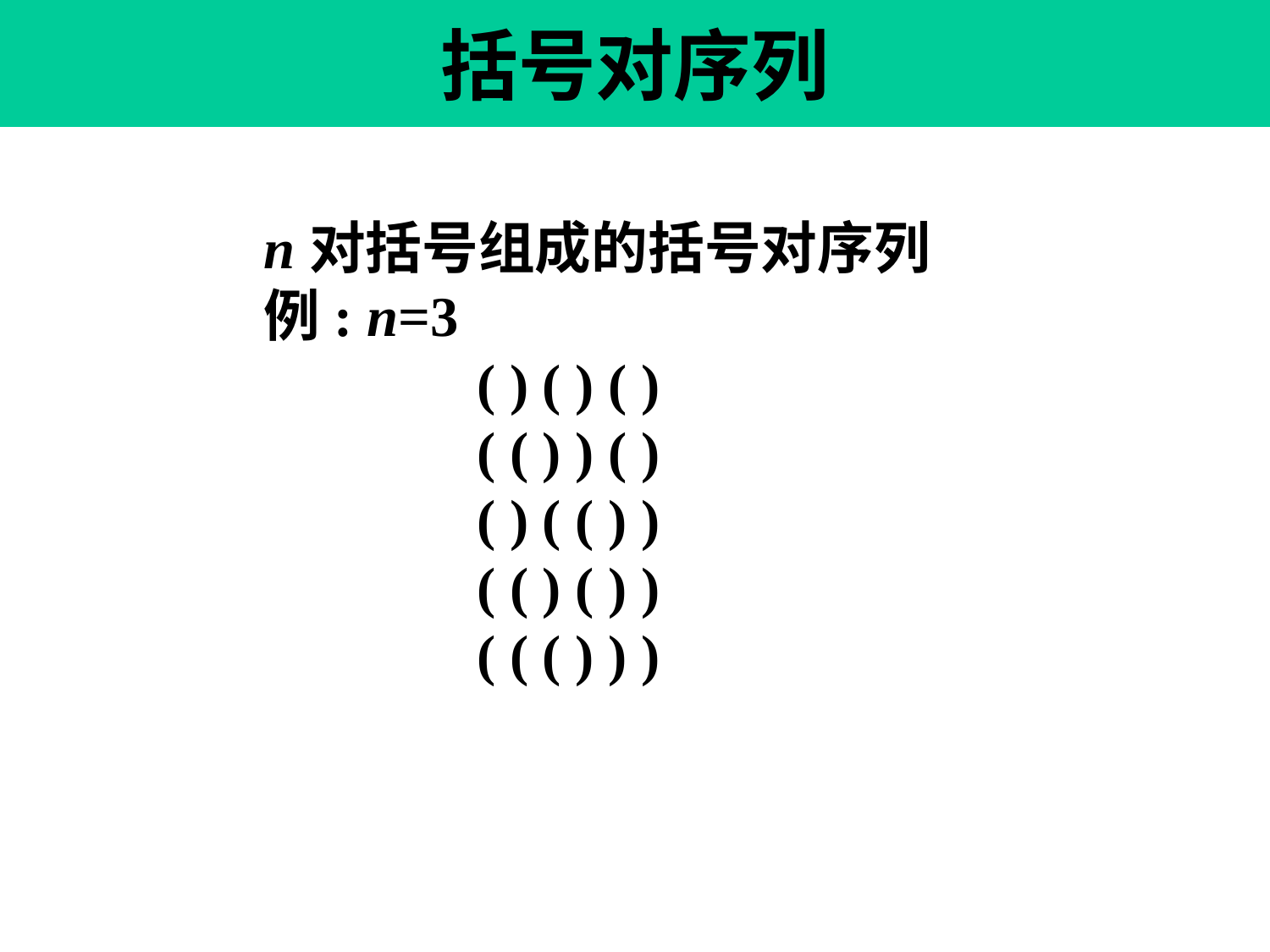

# 括号对序列
n对括号组成的括号对序列
例: n=3
               ( ) ( ) ( )
               ( ( ) ) ( )
               ( ) ( ( ) )
               ( ( ) ( ) )
               ( ( ( ) ) )